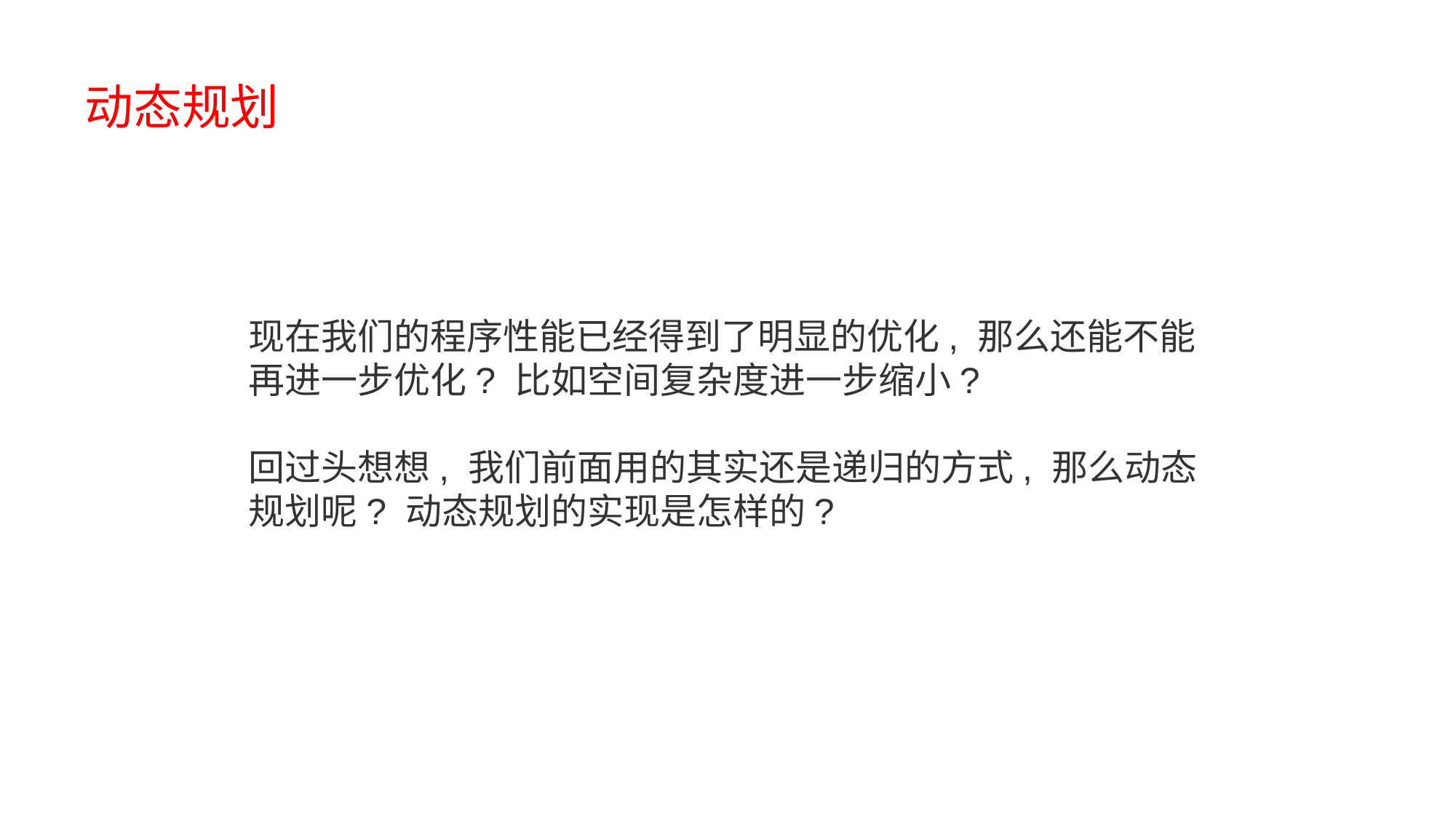

动态规划
现在我们的程序性能已经得到了明显的优化, 那么还能不能再进一步优化? 比如空间复杂度进一步缩小?

回过头想想, 我们前面用的其实还是递归的方式, 那么动态规划呢? 动态规划的实现是怎样的?